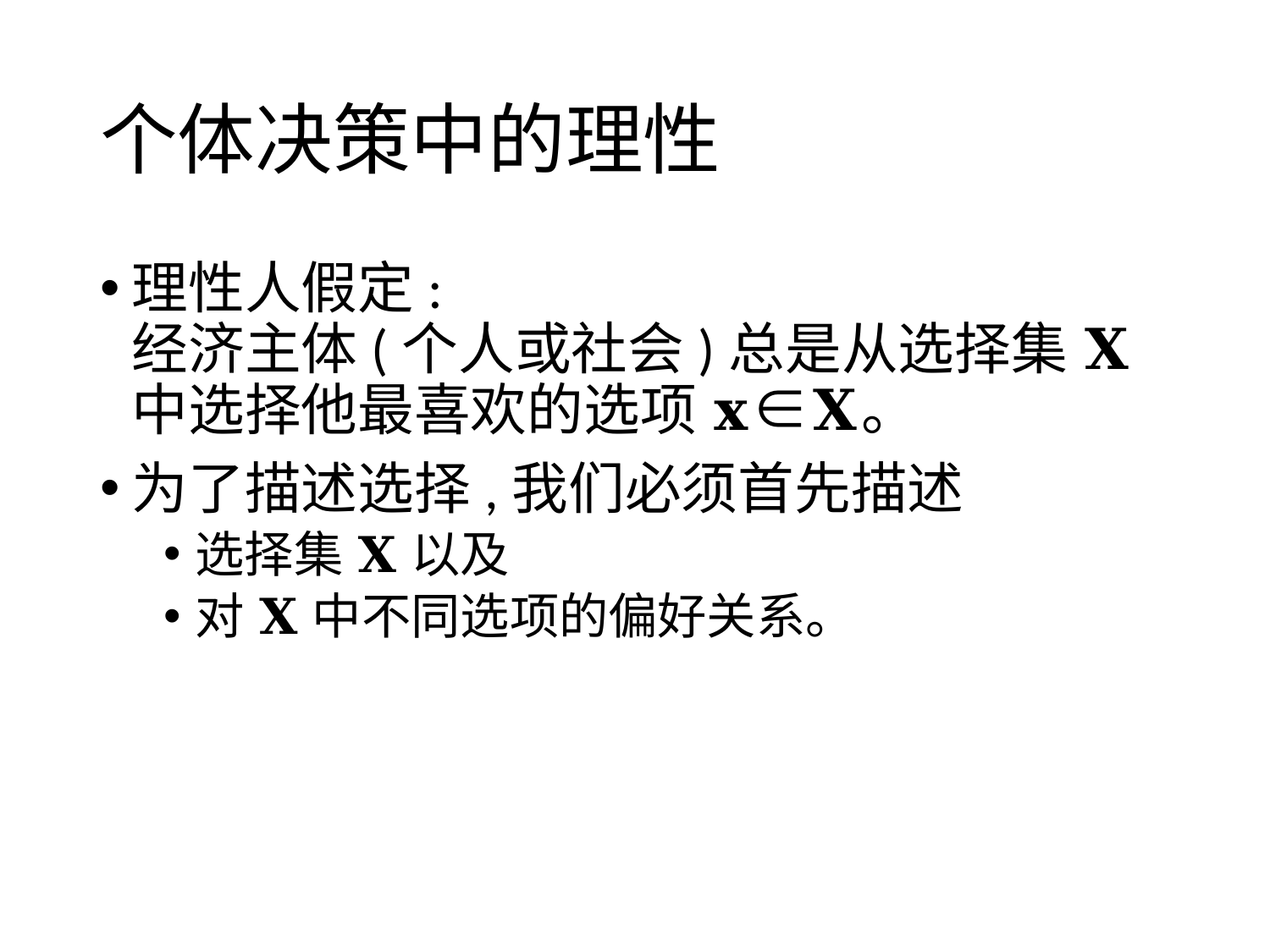

# 个体决策中的理性
理性人假定:
经济主体(个人或社会)总是从选择集 𝐗 中选择他最喜欢的选项 𝐱∈𝐗。
为了描述选择,我们必须首先描述
选择集 𝐗 以及
对 𝐗 中不同选项的偏好关系。